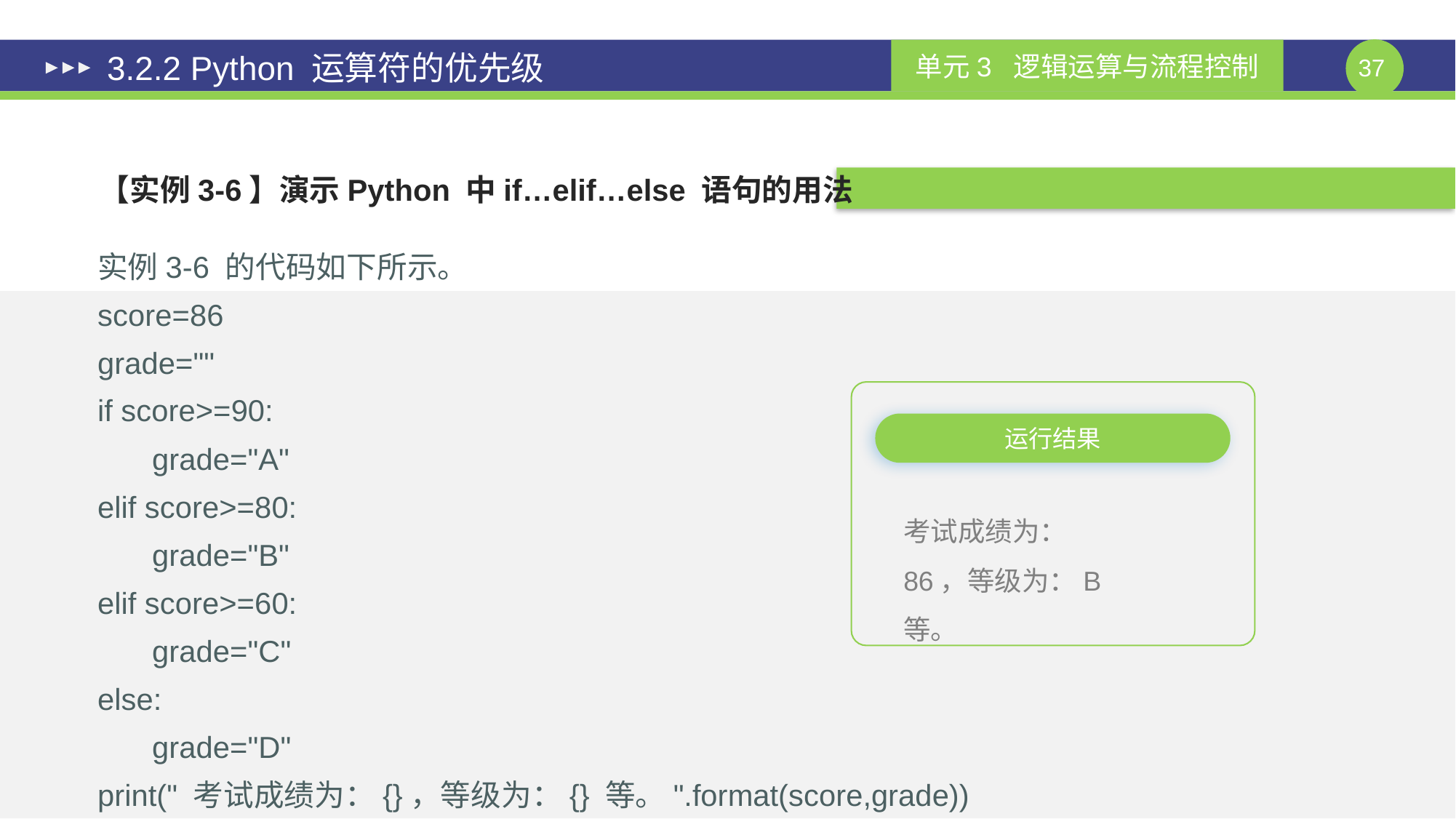

# 3.2.2 Python 运算符的优先级
【实例3-6】演示Python 中if…elif…else 语句的用法

实例3-6 的代码如下所示。
score=86
grade=""
if score>=90:
	grade="A"
elif score>=80:
	grade="B"
elif score>=60:
	grade="C"
else:
	grade="D"
print(" 考试成绩为：{}，等级为：{} 等。".format(score,grade))

运行结果
考试成绩为：86，等级为：B 等。